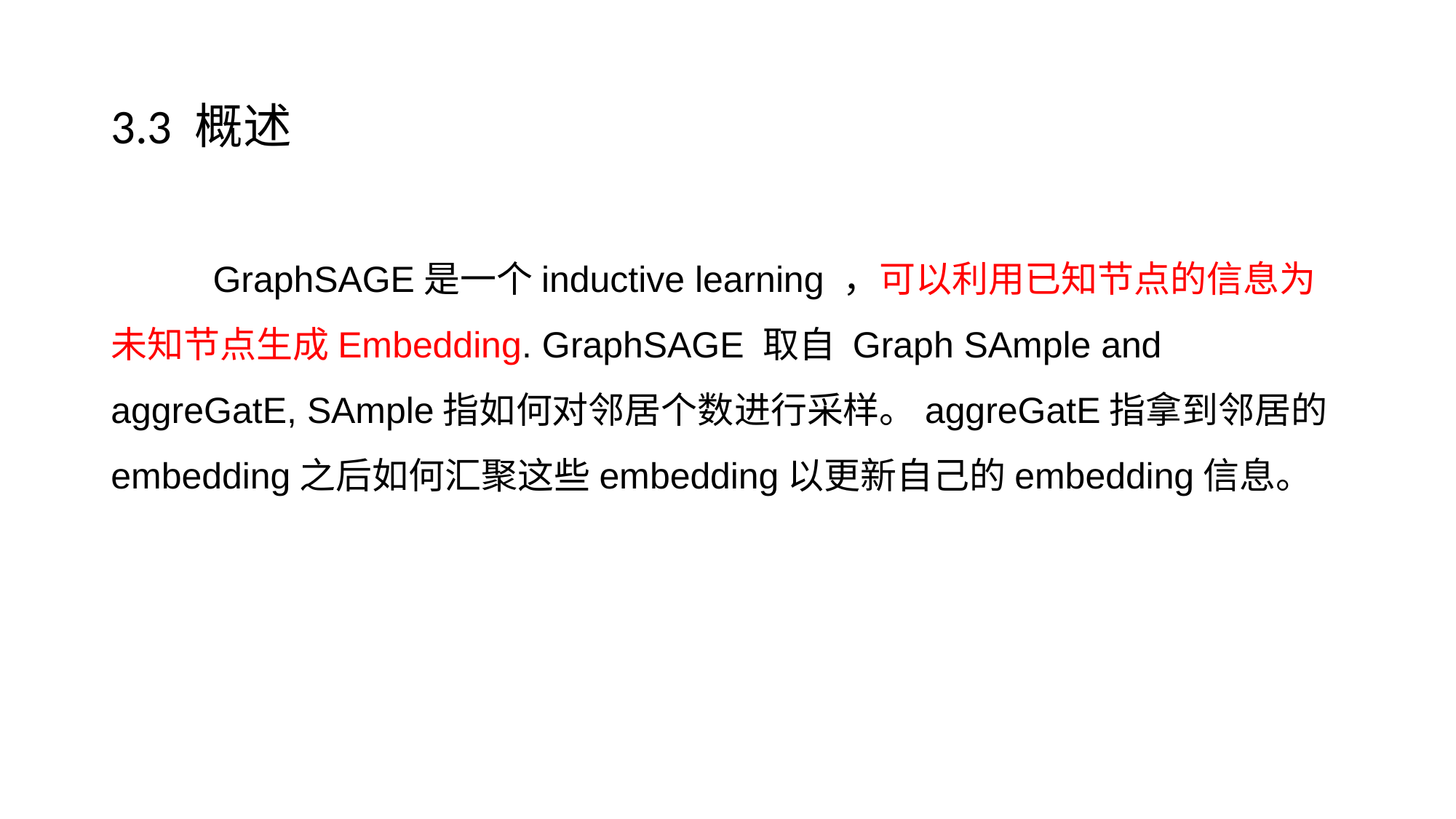

# 3.3 概述
          GraphSAGE是一个inductive learning ，可以利用已知节点的信息为未知节点生成Embedding. GraphSAGE 取自 Graph SAmple and aggreGatE, SAmple指如何对邻居个数进行采样。aggreGatE指拿到邻居的embedding之后如何汇聚这些embedding以更新自己的embedding信息。